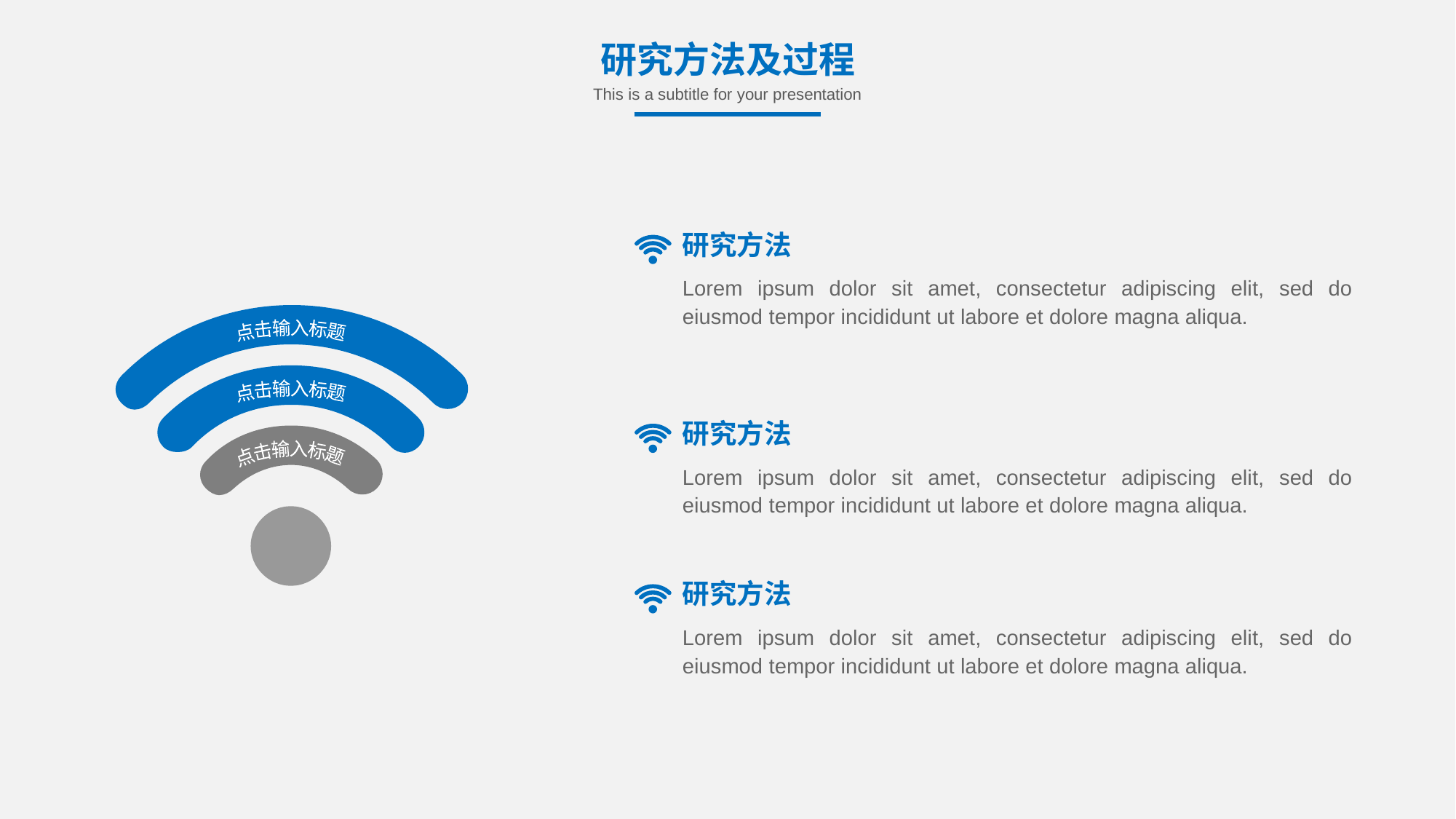

研究方法及过程
This is a subtitle for your presentation
研究方法

Lorem ipsum dolor sit amet, consectetur adipiscing elit, sed do eiusmod tempor incididunt ut labore et dolore magna aliqua.

点击输入标题

点击输入标题
研究方法

Lorem ipsum dolor sit amet, consectetur adipiscing elit, sed do eiusmod tempor incididunt ut labore et dolore magna aliqua.

点击输入标题

研究方法

Lorem ipsum dolor sit amet, consectetur adipiscing elit, sed do eiusmod tempor incididunt ut labore et dolore magna aliqua.